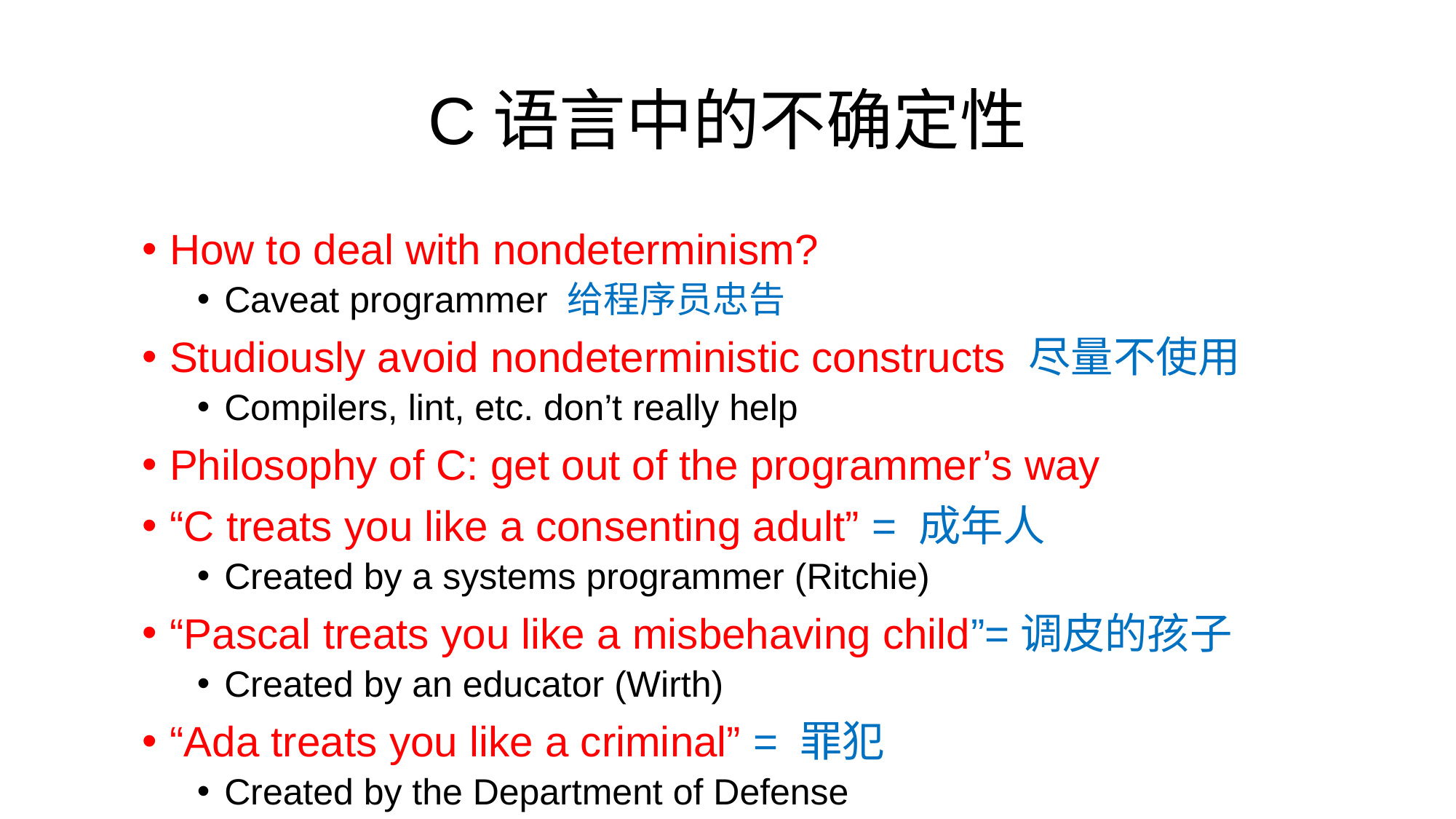

# C语言中的不确定性
How to deal with nondeterminism?
Caveat programmer 给程序员忠告
Studiously avoid nondeterministic constructs 尽量不使用
Compilers, lint, etc. don’t really help
Philosophy of C: get out of the programmer’s way
“C treats you like a consenting adult” = 成年人
Created by a systems programmer (Ritchie)
“Pascal treats you like a misbehaving child”=调皮的孩子
Created by an educator (Wirth)
“Ada treats you like a criminal” = 罪犯
Created by the Department of Defense